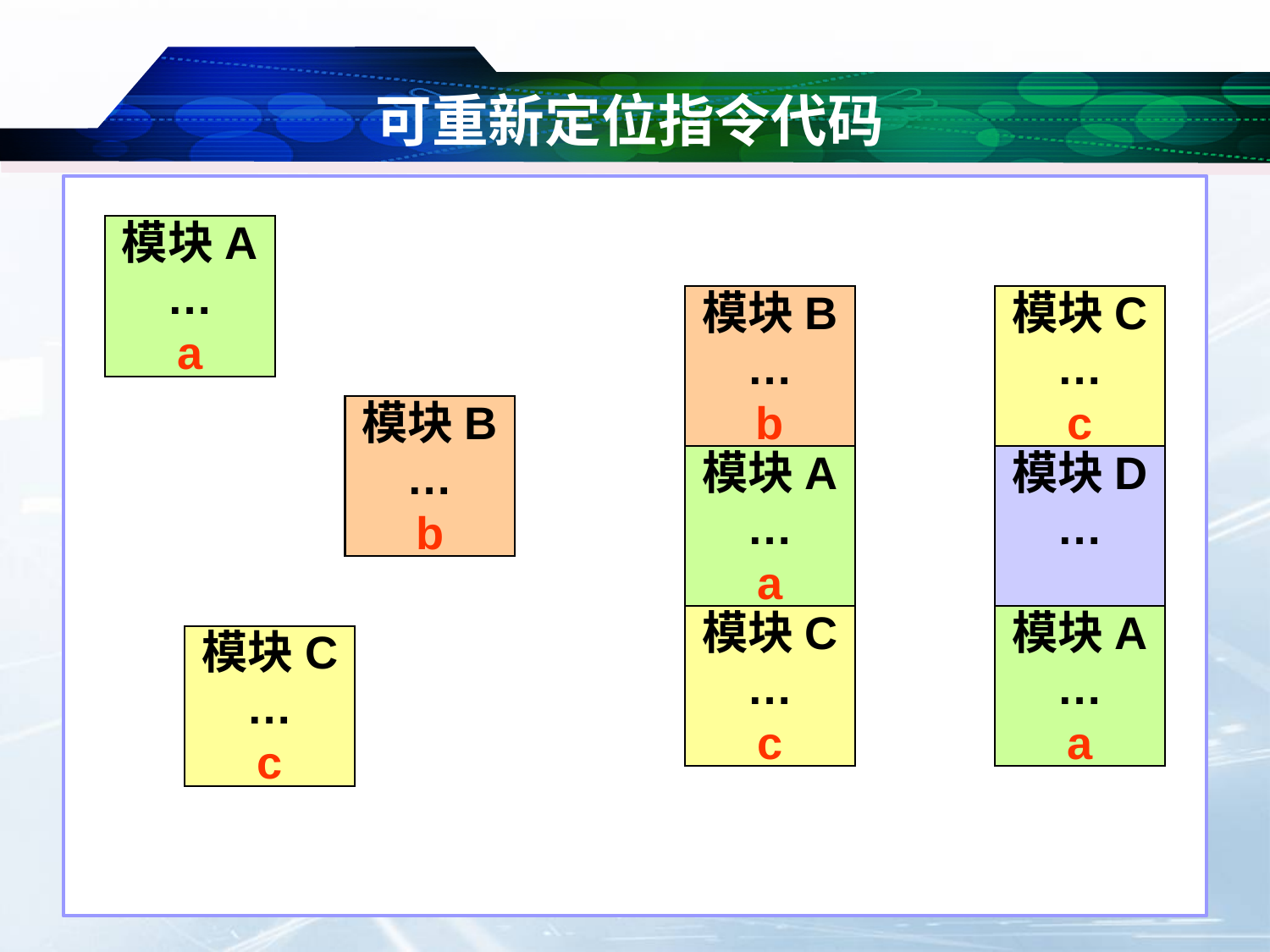

# 可重新定位指令代码

模块A
…
a
模块B
…
b
模块C
…
c
模块B
…
b
模块A
…
a
模块D
…

模块A
…
a
模块C
…
c
模块C
…
c